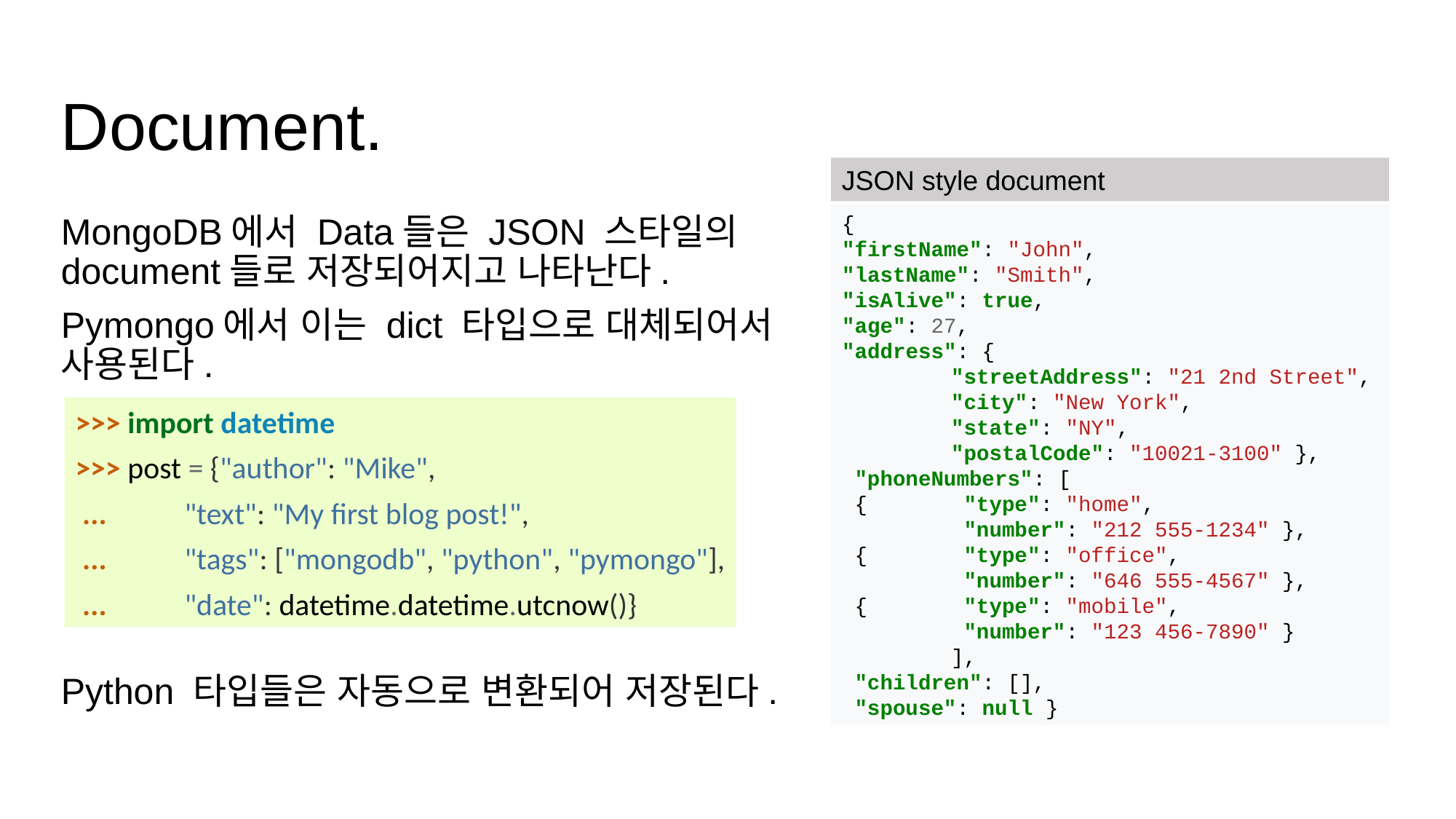

# Document.
JSON style document
{
"firstName": "John",
"lastName": "Smith",
"isAlive": true,
"age": 27,
"address": {
	"streetAddress": "21 2nd Street",
	"city": "New York",
	"state": "NY",
	"postalCode": "10021-3100" },
 "phoneNumbers": [
 {	 "type": "home",
	 "number": "212 555-1234" },
 {	 "type": "office",
	 "number": "646 555-4567" },
 { 	 "type": "mobile",
	 "number": "123 456-7890" }
 	],
 "children": [],
 "spouse": null }
MongoDB에서 Data들은 JSON 스타일의 document들로 저장되어지고 나타난다.
Pymongo에서 이는 dict 타입으로 대체되어서 사용된다.

Python 타입들은 자동으로 변환되어 저장된다.
>>> import datetime
>>> post = {"author": "Mike",
 ... 	"text": "My first blog post!",
 ... 	"tags": ["mongodb", "python", "pymongo"],
 ... 	"date": datetime.datetime.utcnow()}